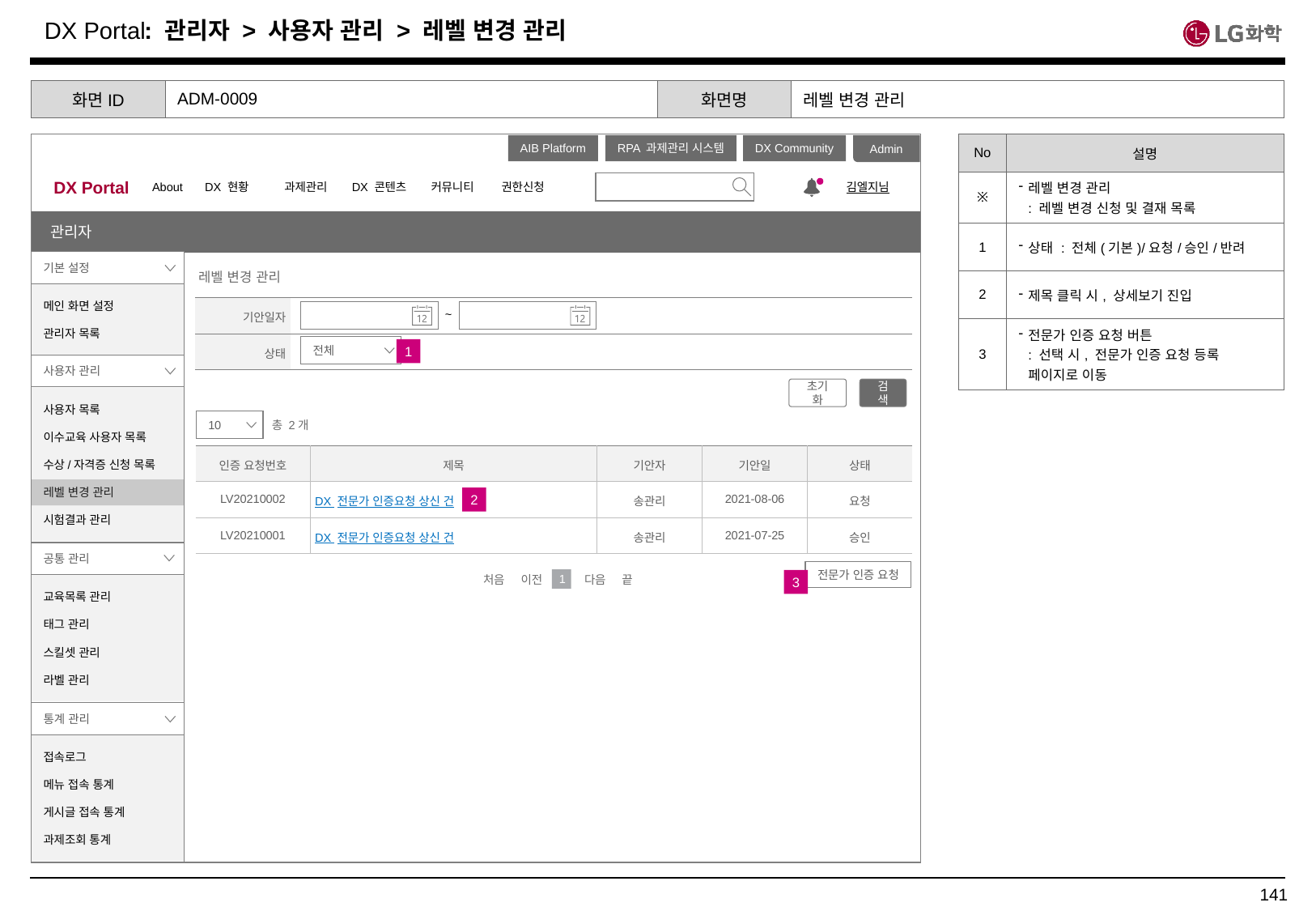

: 관리자 > 사용자 관리 > 레벨 변경 관리
| 화면ID | ADM-0009 | 화면명 | 레벨 변경 관리 |
| --- | --- | --- | --- |

| No | 설명 |
| --- | --- |
| ※ | 레벨 변경 관리 : 레벨 변경 신청 및 결재 목록 |
| 1 | 상태 : 전체(기본)/요청/승인/반려 |
| 2 | 제목 클릭 시, 상세보기 진입 |
| 3 | 전문가 인증 요청 버튼 : 선택 시, 전문가 인증 요청 등록 페이지로 이동 |

Admin
DX Portal

About
DX 현황
과제관리
DX 콘텐츠
커뮤니티
권한신청
김엘지님

AIB Platform
RPA 과제관리 시스템
DX Community
공지사항

관리자

기본 설정

레벨 변경 관리
메인 화면 설정
관리자 목록

| 기안일자 |  |  |  |
| --- | --- | --- | --- |
| 상태 |  |  |  |
~

전체

1
사용자 관리

초기화
검색
사용자 목록
이수교육 사용자 목록
수상/자격증 신청 목록
레벨 변경 관리
시험결과 관리

10

총 2개
| 인증 요청번호 | 제목 | 기안자 | 기안일 | 상태 |
| --- | --- | --- | --- | --- |
| LV20210002 | DX 전문가 인증요청 상신 건 | 송관리 | 2021-08-06 | 요청 |
| LV20210001 | DX 전문가 인증요청 상신 건 | 송관리 | 2021-07-25 | 승인 |
2
공통 관리

전문가 인증 요청
처음     이전
다음     끝
1
3
교육목록 관리
태그 관리
스킬셋 관리
라벨 관리

통계 관리

접속로그
메뉴 접속 통계
게시글 접속 통계
과제조회 통계